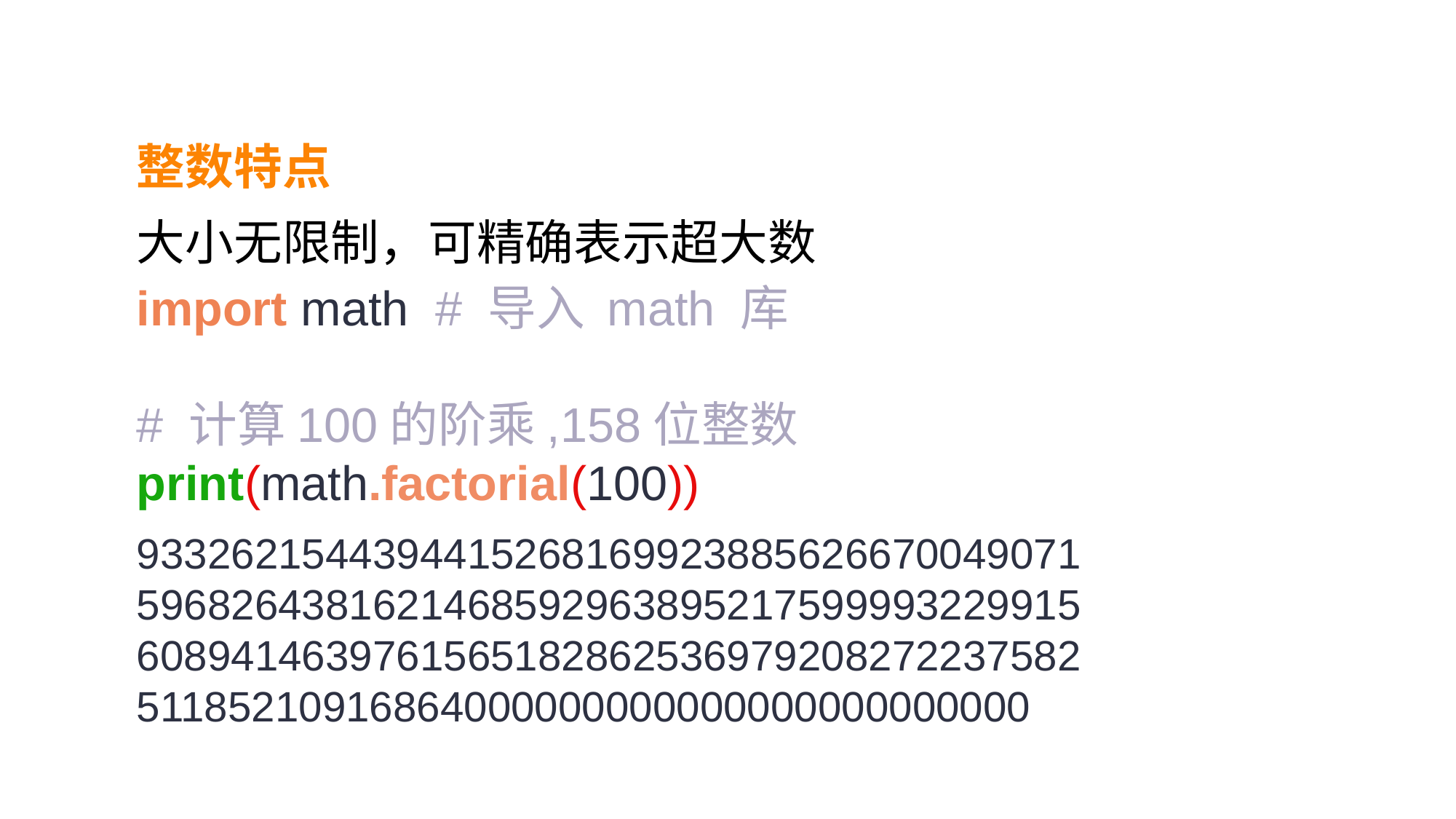

整数特点
大小无限制，可精确表示超大数
import math  # 导入 math 库
# 计算100的阶乘,158位整数
print(math.factorial(100))
93326215443944152681699238856266700490715968264381621468592963895217599993229915608941463976156518286253697920827223758251185210916864000000000000000000000000